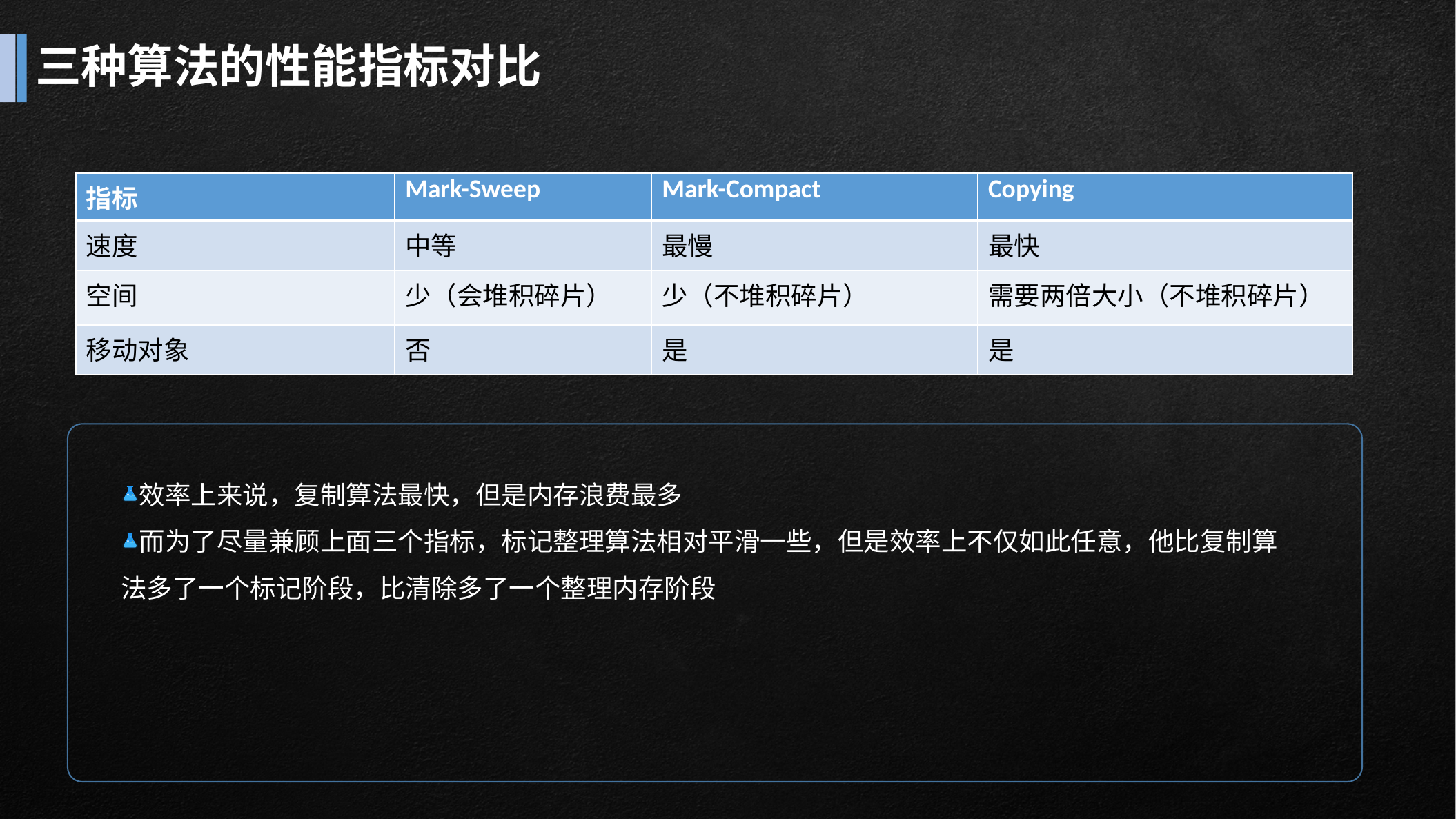

# 三种算法的性能指标对比
| 指标 | Mark-Sweep | Mark-Compact | Copying |
| --- | --- | --- | --- |
| 速度 | 中等 | 最慢 | 最快 |
| 空间 | 少（会堆积碎片） | 少（不堆积碎片） | 需要两倍大小（不堆积碎片） |
| 移动对象 | 否 | 是 | 是 |

效率上来说，复制算法最快，但是内存浪费最多
而为了尽量兼顾上面三个指标，标记整理算法相对平滑一些，但是效率上不仅如此任意，他比复制算法多了一个标记阶段，比清除多了一个整理内存阶段